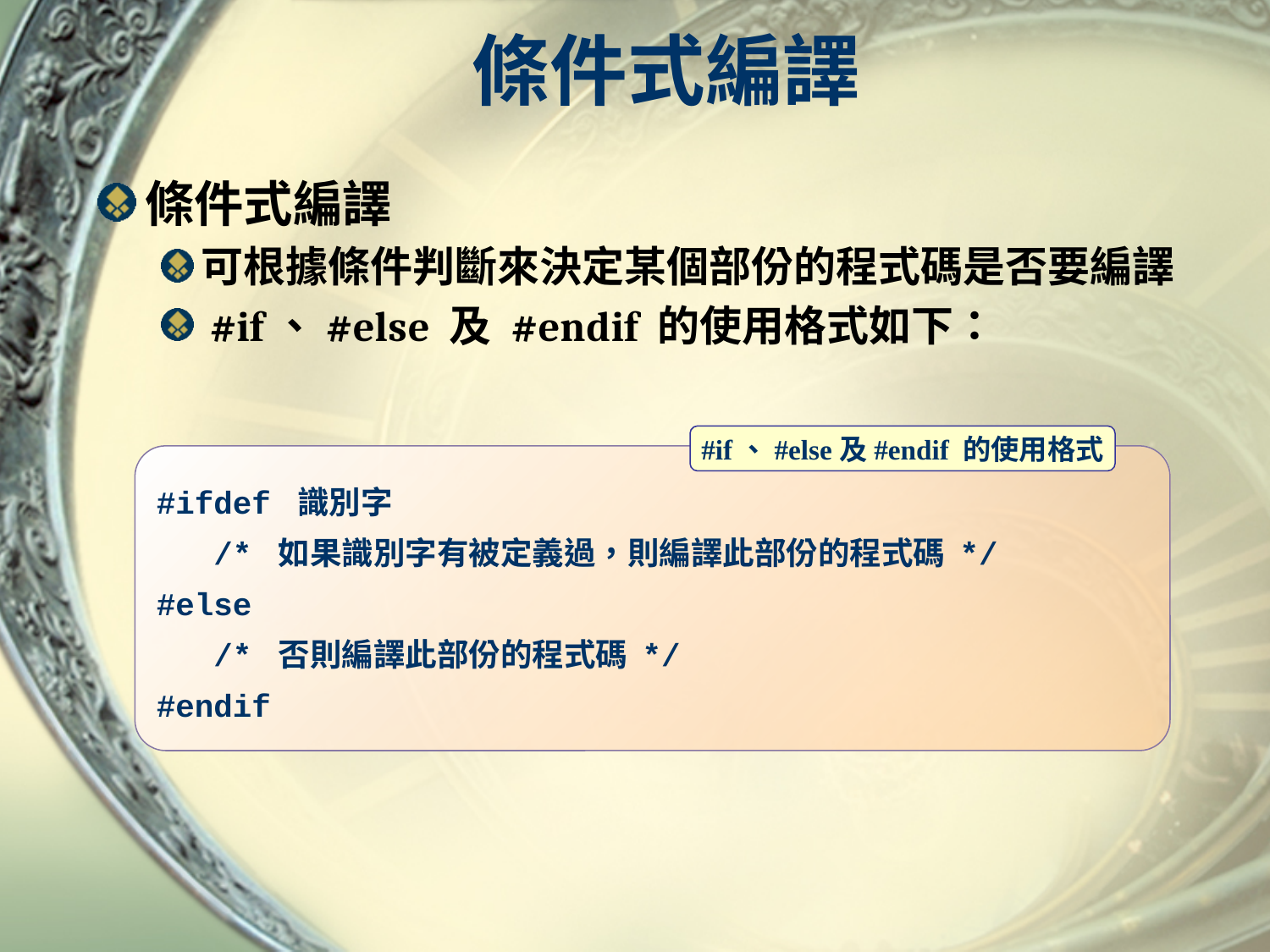

# 條件式編譯
條件式編譯
可根據條件判斷來決定某個部份的程式碼是否要編譯
 #if、#else 及 #endif 的使用格式如下：
#if、#else及#endif 的使用格式
#ifdef 識別字
   /* 如果識別字有被定義過，則編譯此部份的程式碼 */
#else
   /* 否則編譯此部份的程式碼 */
#endif